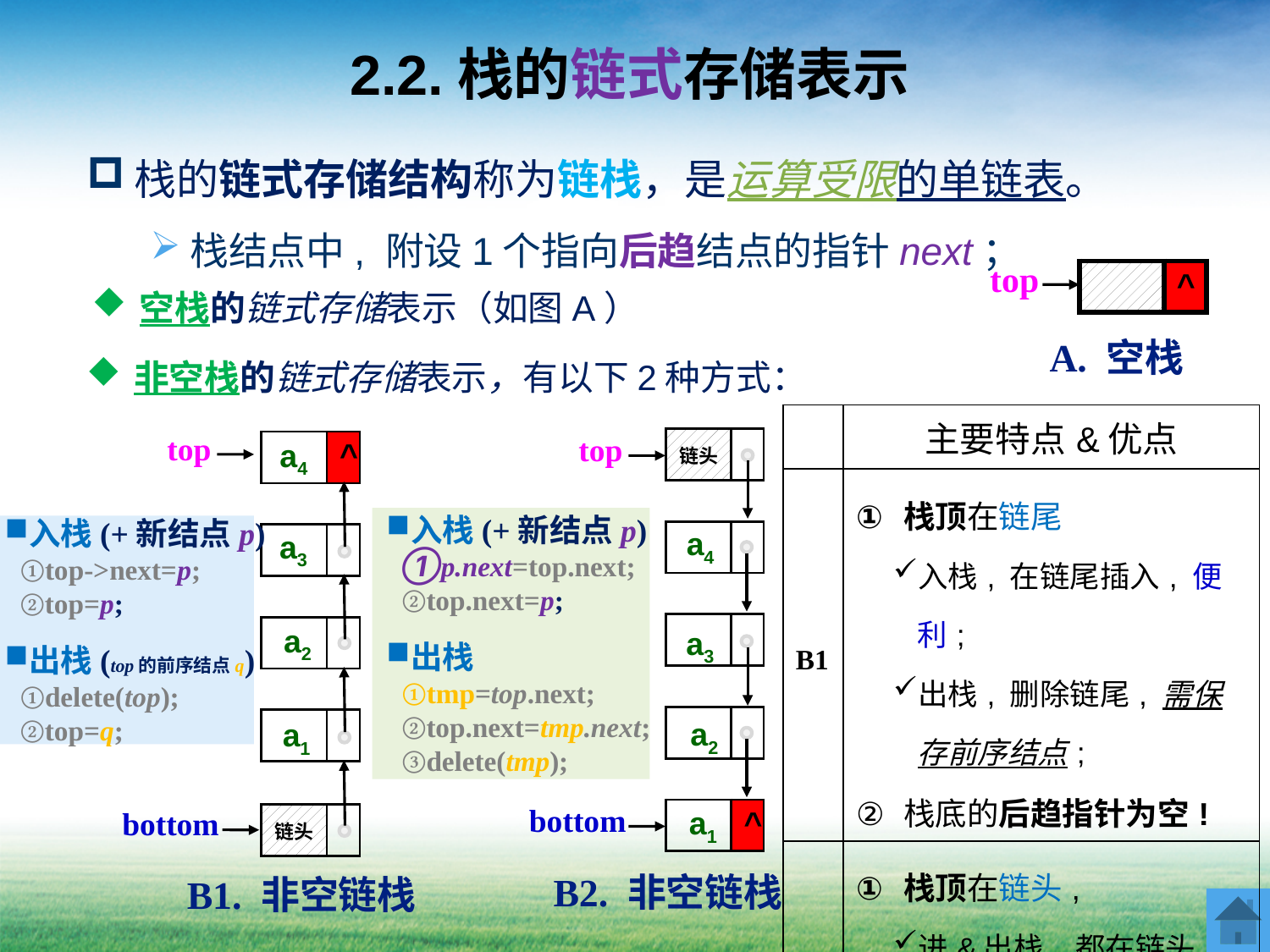

# 2.2.栈的链式存储表示
栈的链式存储结构称为链栈，是运算受限的单链表。
栈结点中, 附设1个指向后趋结点的指针next；
top
|  | ^ |
| --- | --- |
空栈的链式存储表示（如图A）

A. 空栈
非空栈的链式存储表示，有以下2种方式：
|  | 主要特点&优点 |
| --- | --- |
| B1 | 栈顶在链尾 入栈, 在链尾插入, 便利; 出栈, 删除链尾, 需保存前序结点; 栈底的后趋指针为空! |
| B2 | 栈顶在链头, 进&出栈, 都在链头, 简单; 栈顶的后趋指针为空! |
top
top
| 链头 |  |
| --- | --- |
a4
|  | ^ |
| --- | --- |

入栈(+新结点p)
p.next=top.next;
top.next=p;
出栈
tmp=top.next;
top.next=tmp.next;
delete(tmp);
入栈(+新结点p)
top->next=p;
top=p;
出栈(top的前序结点q)
delete(top);
top=q;
a4
a3
|  |  |
| --- | --- |
|  |  |
| --- | --- |

|  |  |
| --- | --- |
a2
|  |  |
| --- | --- |
a3

|  |  |
| --- | --- |
a2
a1
|  |  |
| --- | --- |

a1
bottom
|  | ^ |
| --- | --- |
bottom
| 链头 |  |
| --- | --- |

B2. 非空链栈
B1. 非空链栈